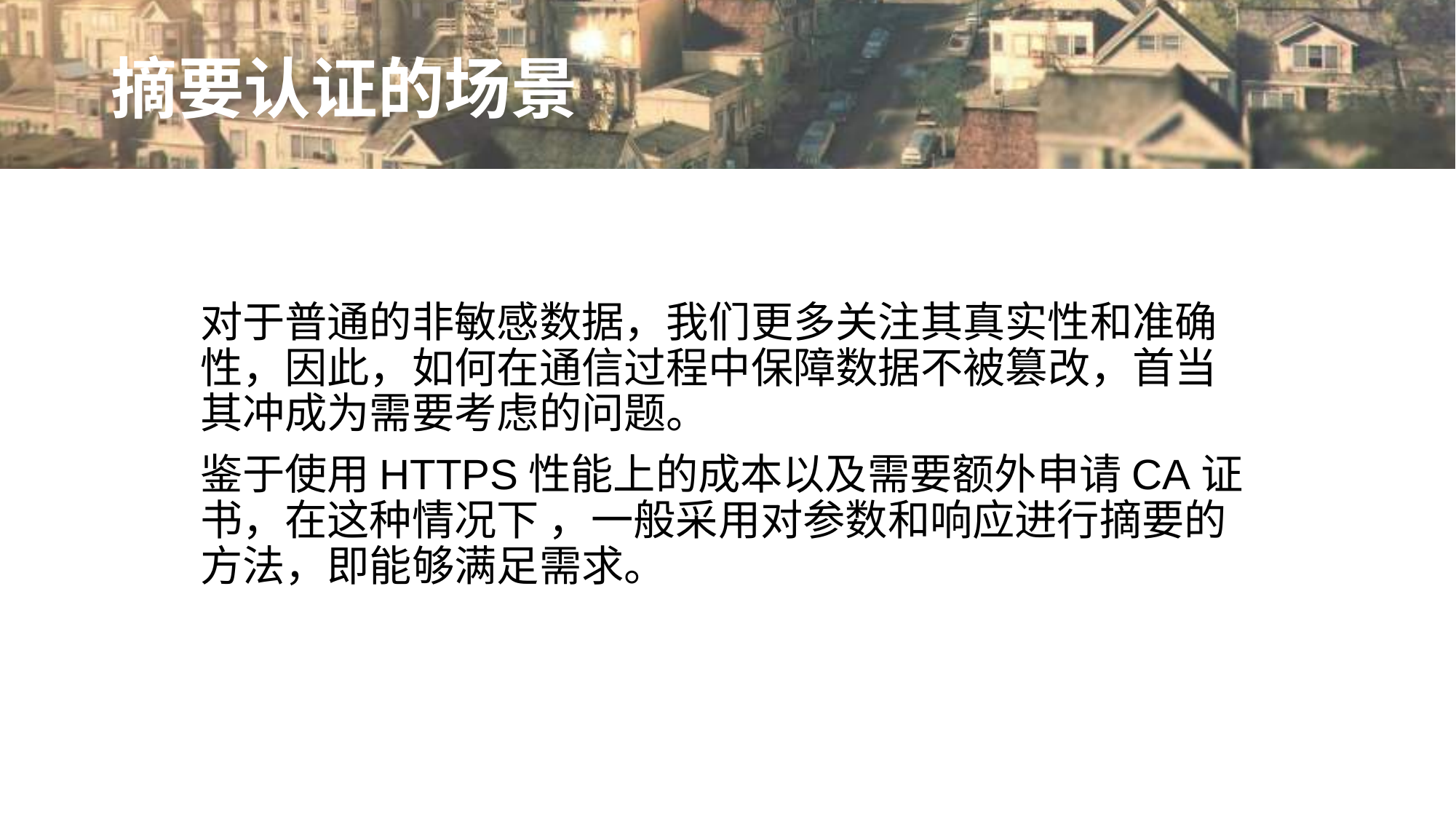

# 摘要认证的场景
对于普通的非敏感数据，我们更多关注其真实性和准确性，因此，如何在通信过程中保障数据不被篡改，首当其冲成为需要考虑的问题。
鉴于使用HTTPS性能上的成本以及需要额外申请CA证书，在这种情况下 ，一般采用对参数和响应进行摘要的方法，即能够满足需求。